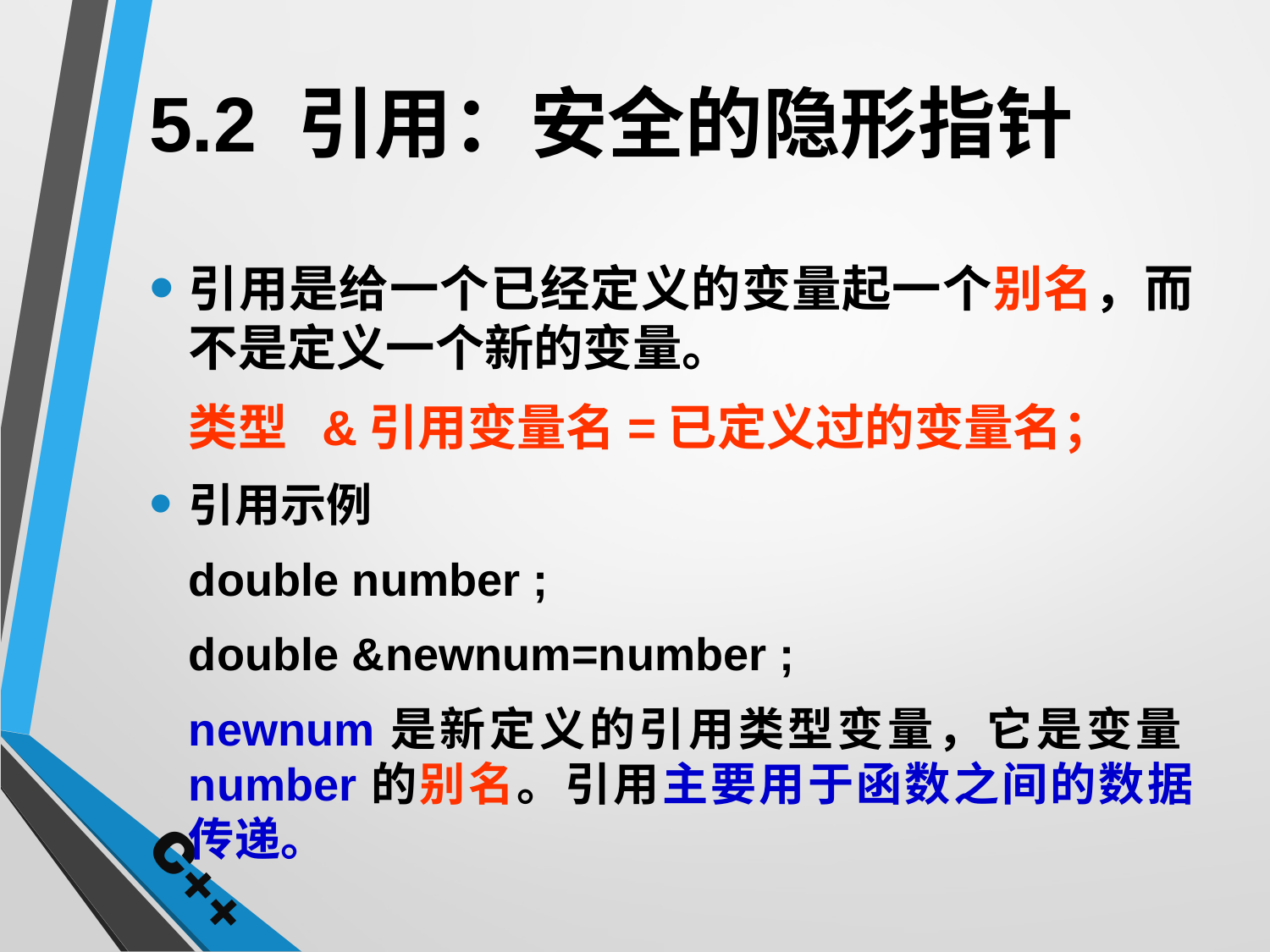

# 5.2 引用：安全的隐形指针
引用是给一个已经定义的变量起一个别名，而不是定义一个新的变量。
	类型  &引用变量名=已定义过的变量名；
引用示例
	double number ;
	double &newnum=number ;
	newnum是新定义的引用类型变量，它是变量number的别名。引用主要用于函数之间的数据传递。